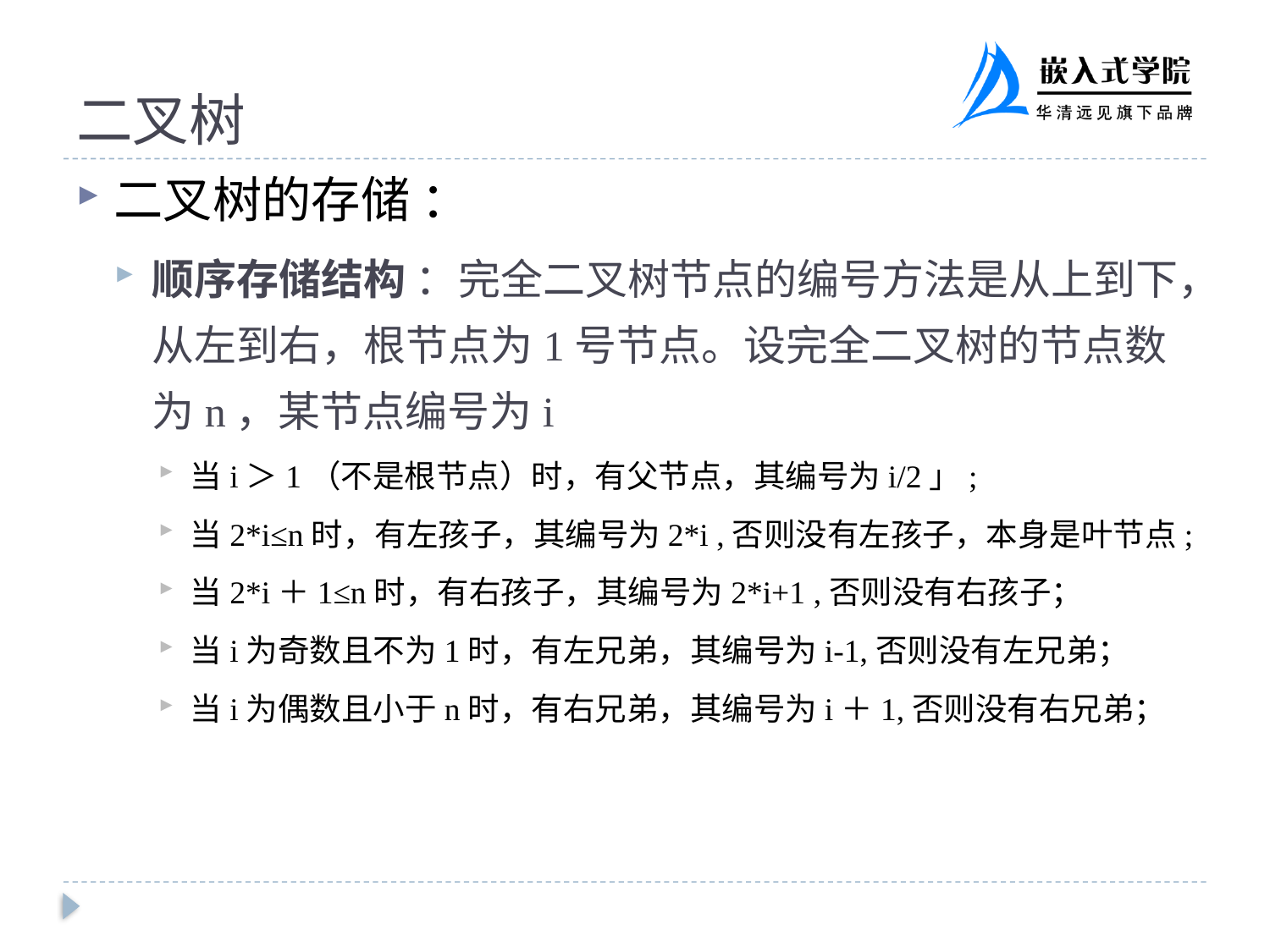

# 二叉树
二叉树的存储 ：
顺序存储结构 ：完全二叉树节点的编号方法是从上到下，从左到右，根节点为1号节点。设完全二叉树的节点数为n，某节点编号为i
当i＞1（不是根节点）时，有父节点，其编号为i/2」;
当2*i≤n时，有左孩子，其编号为2*i ,否则没有左孩子，本身是叶节点;
当2*i＋1≤n时，有右孩子，其编号为2*i+1 ,否则没有右孩子；
当i为奇数且不为1时，有左兄弟，其编号为i-1,否则没有左兄弟；
当i为偶数且小于n时，有右兄弟，其编号为i＋1,否则没有右兄弟；
126